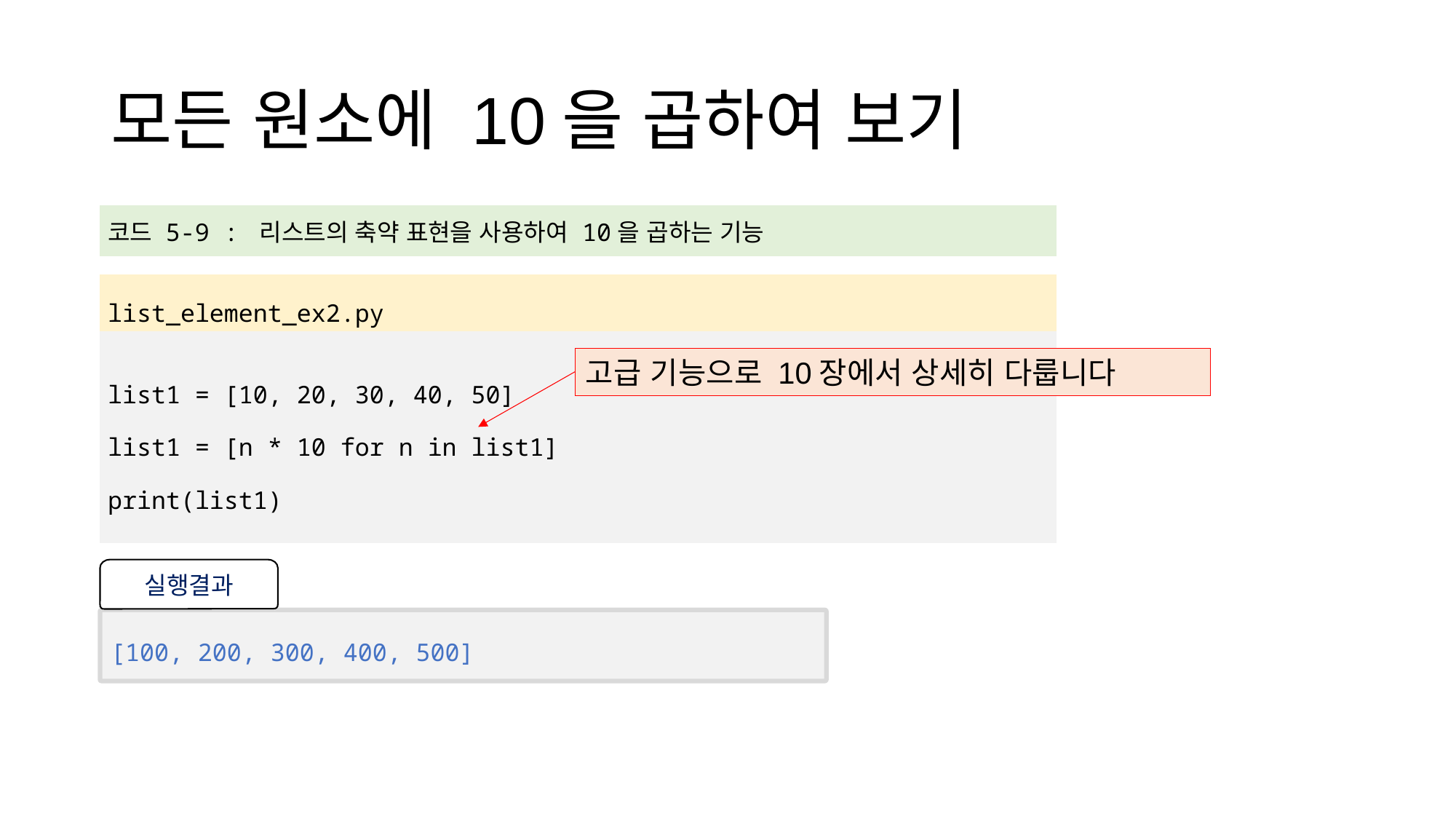

# 모든 원소에 10을 곱하여 보기
| 코드 5-9 : 리스트의 축약 표현을 사용하여 10을 곱하는 기능 |
| --- |
|  |
| list\_element\_ex2.py |
| list1 = [10, 20, 30, 40, 50] list1 = [n \* 10 for n in list1] print(list1) |
고급 기능으로 10장에서 상세히 다룹니다
실행결과

[100, 200, 300, 400, 500]